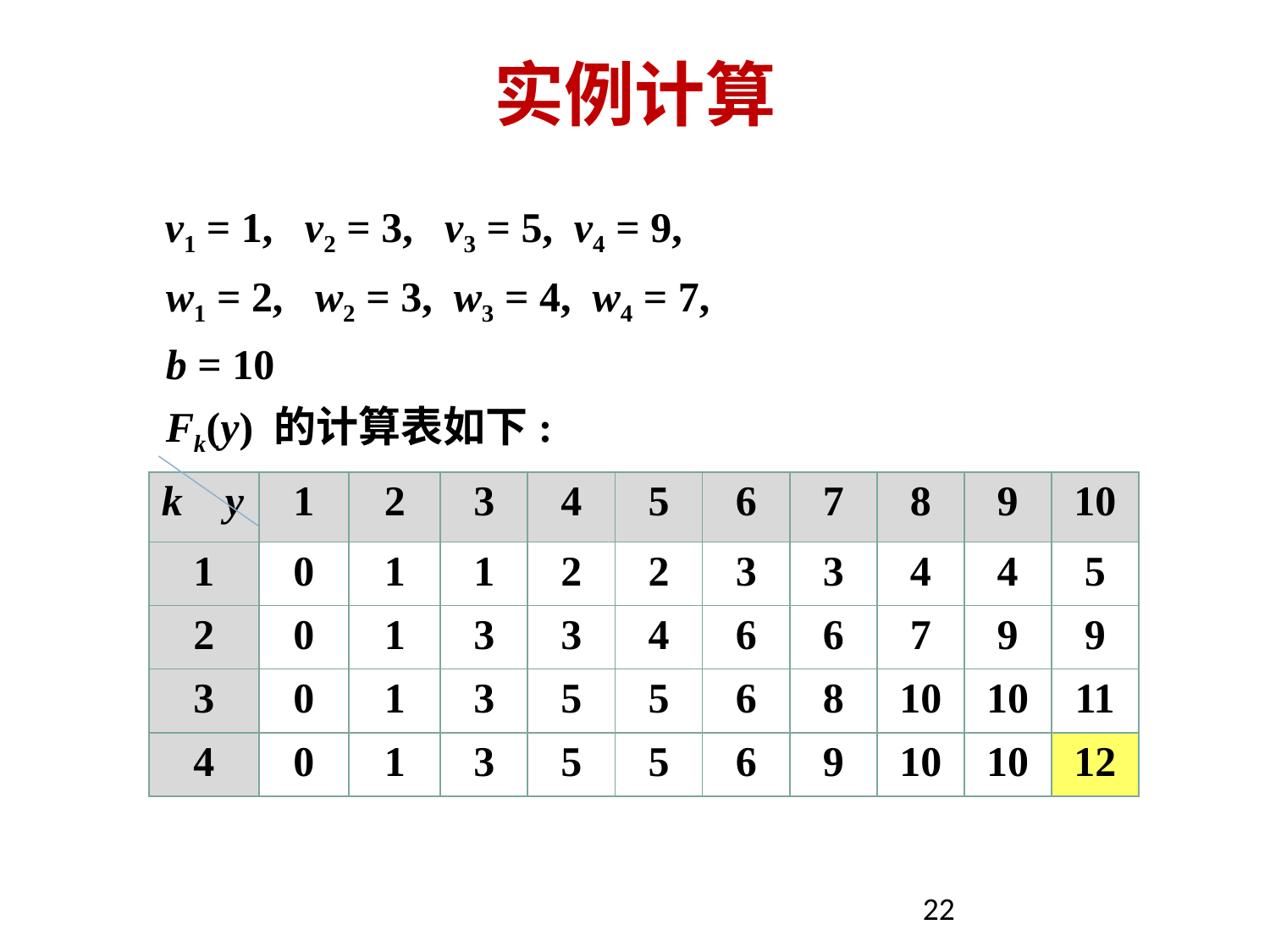

# 实例计算
 v1 = 1,   v2 = 3,   v3 = 5,  v4 = 9,
 w1 = 2,   w2 = 3,  w3 = 4,  w4 = 7,
 b = 10
 Fk(y) 的计算表如下:
| k y | 1 | 2 | 3 | 4 | 5 | 6 | 7 | 8 | 9 | 10 |
| --- | --- | --- | --- | --- | --- | --- | --- | --- | --- | --- |
| 1 | 0 | 1 | 1 | 2 | 2 | 3 | 3 | 4 | 4 | 5 |
| 2 | 0 | 1 | 3 | 3 | 4 | 6 | 6 | 7 | 9 | 9 |
| 3 | 0 | 1 | 3 | 5 | 5 | 6 | 8 | 10 | 10 | 11 |
| 4 | 0 | 1 | 3 | 5 | 5 | 6 | 9 | 10 | 10 | 12 |
22